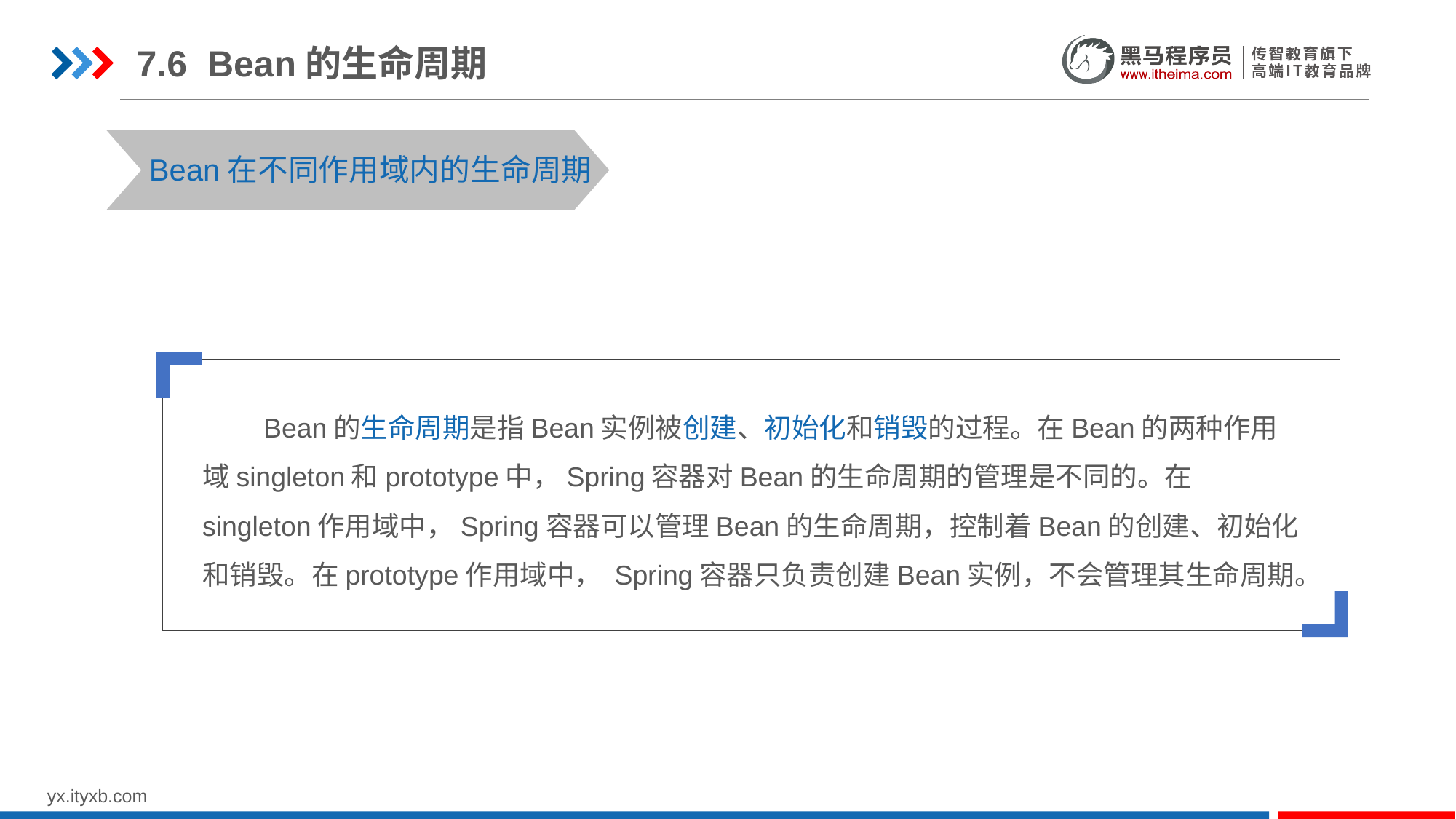

7.6  Bean的生命周期

Bean在不同作用域内的生命周期

        Bean的生命周期是指Bean实例被创建、初始化和销毁的过程。在Bean的两种作用域singleton和prototype中，Spring容器对Bean的生命周期的管理是不同的。在singleton作用域中，Spring容器可以管理Bean的生命周期，控制着Bean的创建、初始化和销毁。在prototype作用域中， Spring容器只负责创建Bean实例，不会管理其生命周期。